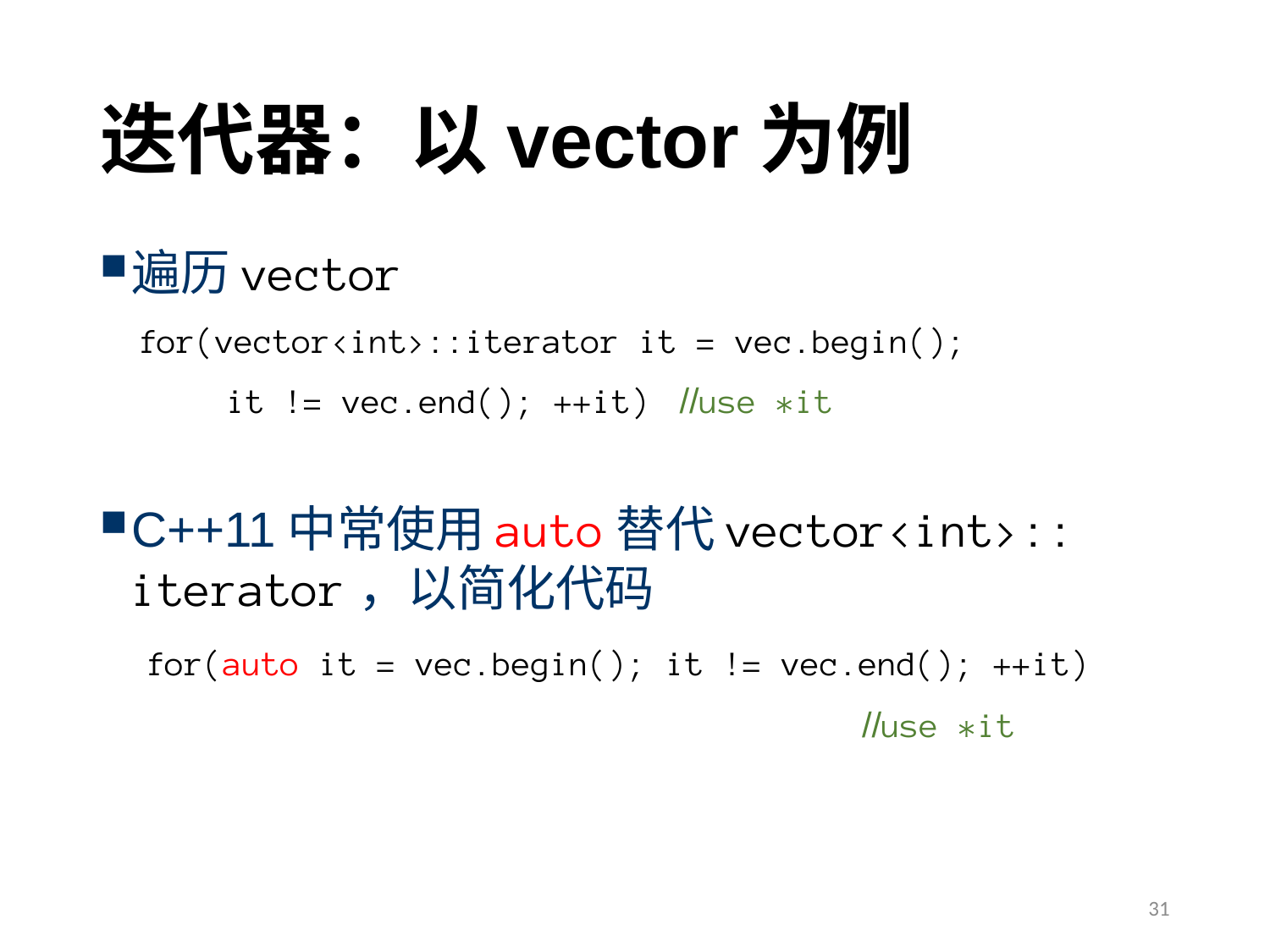

# 迭代器：以vector为例
遍历vector
  for(vector<int>::iterator it = vec.begin();
	it != vec.end(); ++it)  //use *it

C++11中常使用auto替代vector<int>:: iterator，以简化代码
  for(auto it = vec.begin(); it != vec.end(); ++it)
						//use *it
31